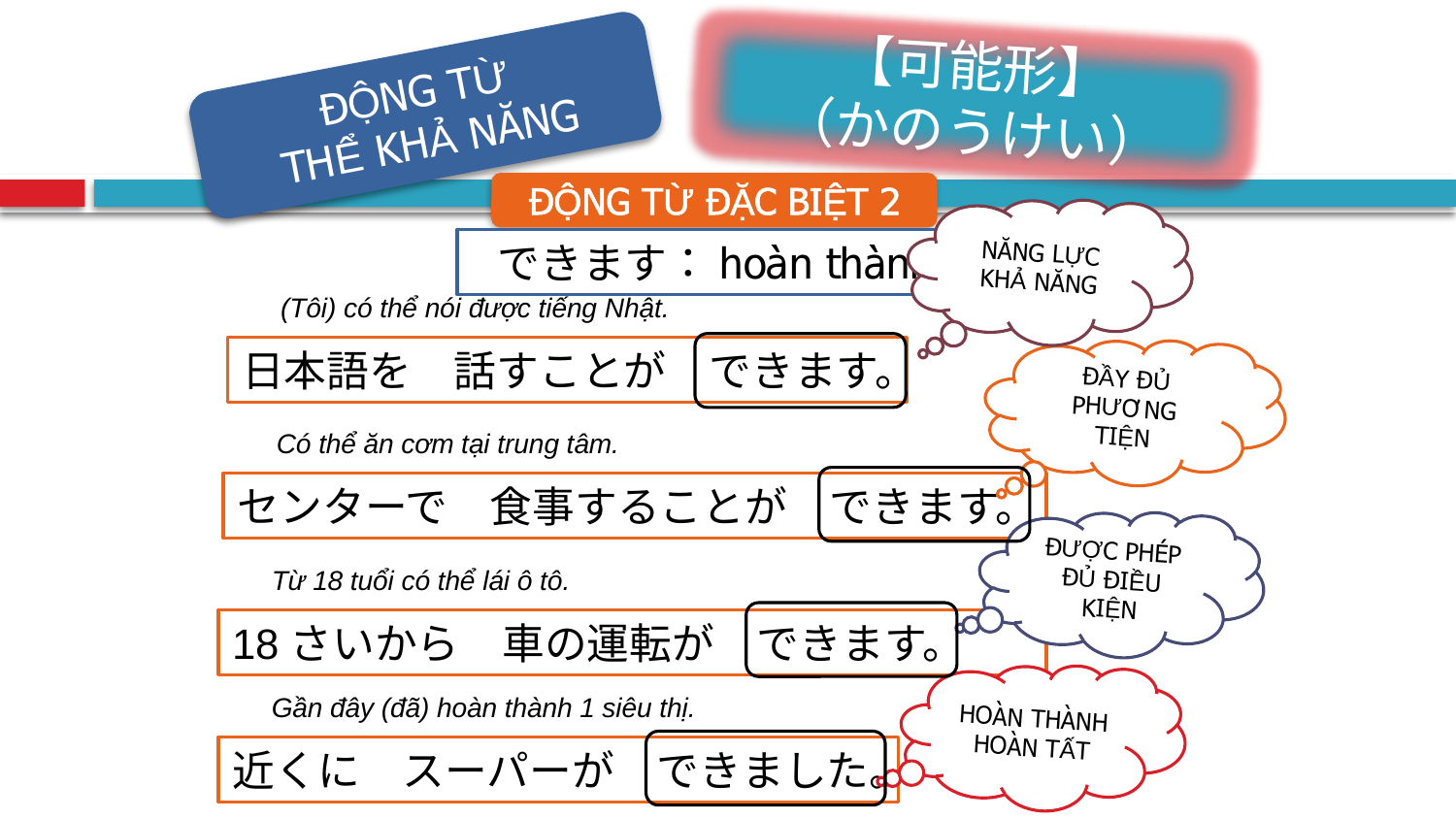

【可能形】
（かのうけい）
ĐỘNG TỪ
THỂ KHẢ NĂNG
ĐỘNG TỪ ĐẶC BIỆT 2
NĂNG LỰC
KHẢ NĂNG
できます：hoàn thành
(Tôi) có thể nói được tiếng Nhật.

日本語を　話すことが　できます。
ĐẦY ĐỦ PHƯƠNG TIỆN
Có thể ăn cơm tại trung tâm.

センターで　食事することが　できます。
ĐƯỢC PHÉP
ĐỦ ĐIỀU KIỆN
Từ 18 tuổi có thể lái ô tô.

18さいから　車の運転が　できます。
HOÀN THÀNH
HOÀN TẤT
Gần đây (đã) hoàn thành 1 siêu thị.

近くに　スーパーが　できました。